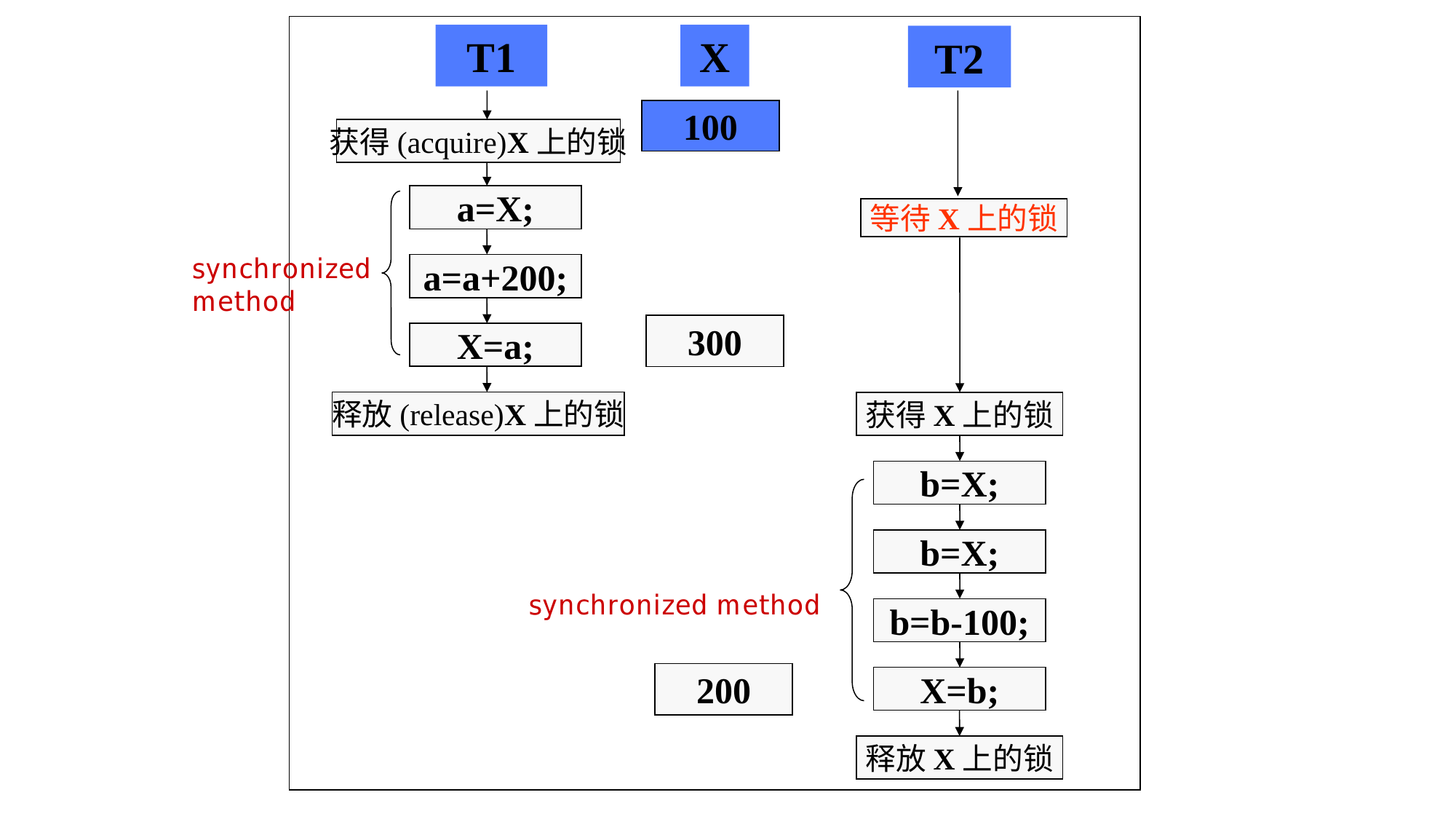

T1
X
T2
100

获得(acquire)X上的锁

a=X;

a=a+200;

X=a;

等待X上的锁

获得X上的锁
synchronized method
300

释放(release)X上的锁

b=X;

b=X;

b=b-100;

X=b;

synchronized method
200

释放X上的锁
65